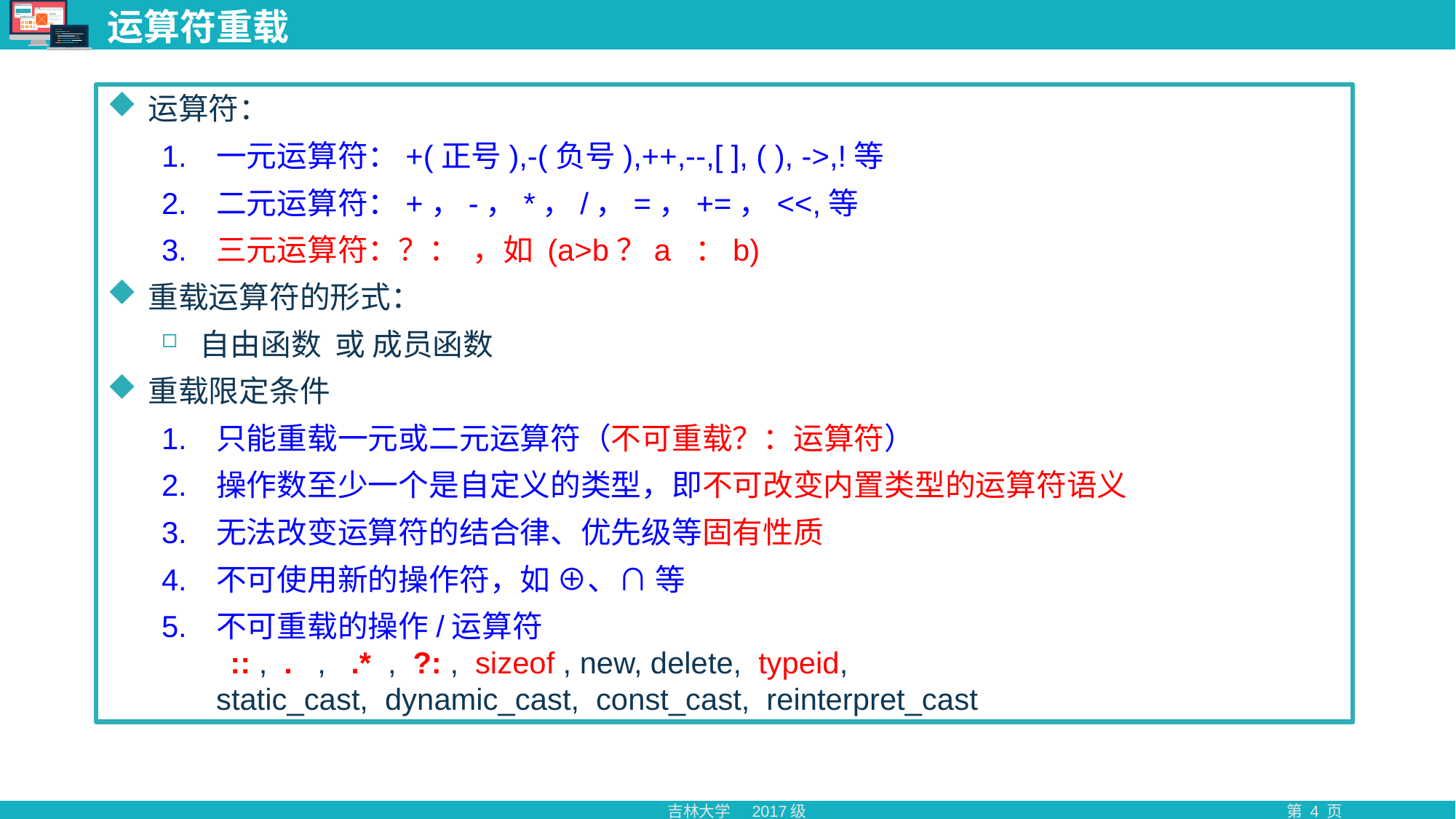

# 运算符重载
运算符：
一元运算符：+(正号),-(负号),++,--,[ ], ( ), ->,!等
二元运算符：+，-，*，/，=，+=，<<,等
三元运算符：？：  ，如 (a>b？a  ：b)
重载运算符的形式：
自由函数  或 成员函数
重载限定条件
只能重载一元或二元运算符（不可重载？：运算符）
操作数至少一个是自定义的类型，即不可改变内置类型的运算符语义
无法改变运算符的结合律、优先级等固有性质
不可使用新的操作符，如 ⊕、∩ 等
不可重载的操作/运算符
 :: ,  .   ,   .*  ,  ?: ,  sizeof , new, delete,  typeid,
static_cast,  dynamic_cast,  const_cast,  reinterpret_cast